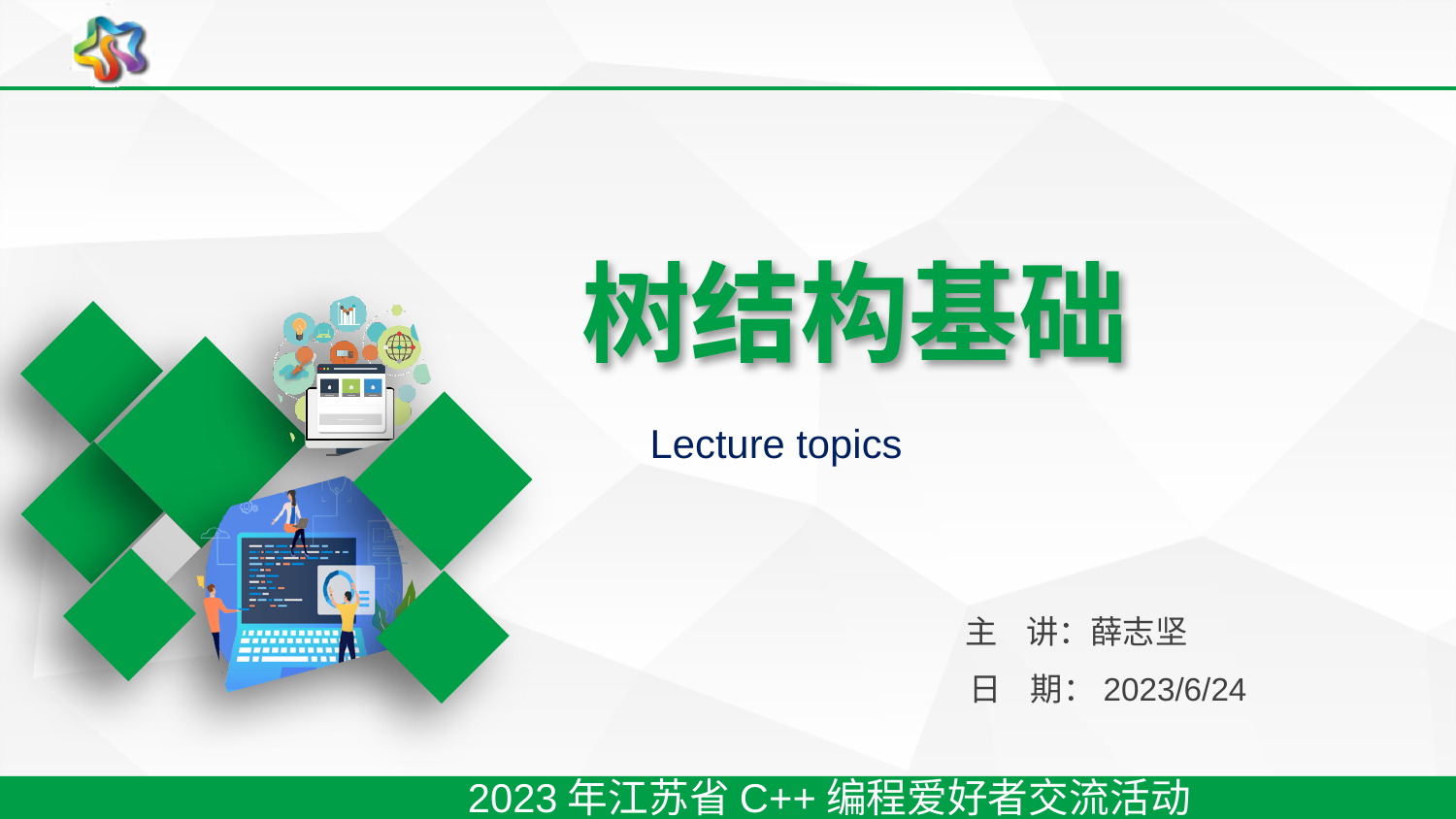

树结构基础

Lecture topics
主    讲：薛志坚
日    期：2023/6/24